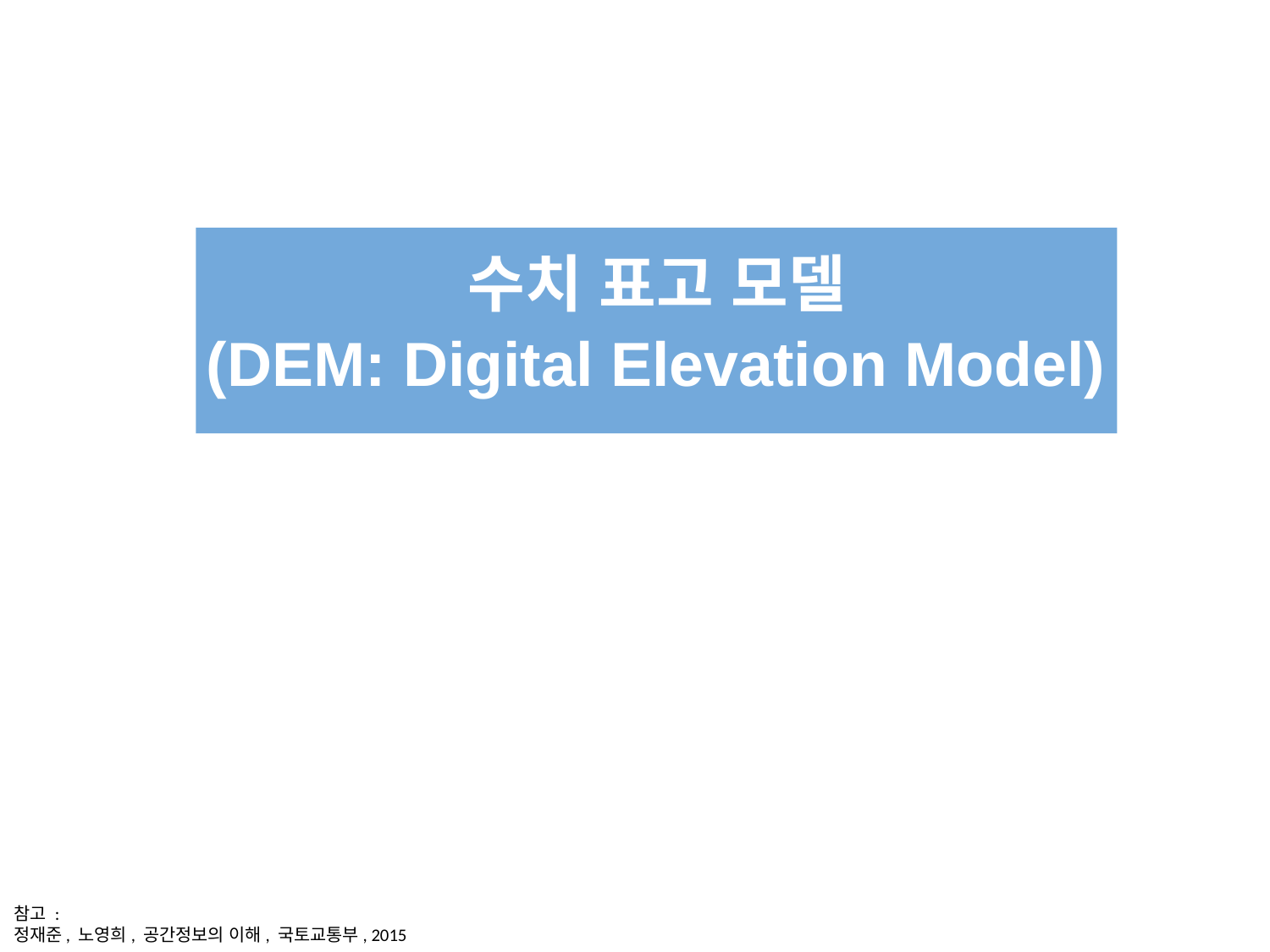

수치 표고 모델
(DEM: Digital Elevation Model)
참고 :
정재준, 노영희, 공간정보의 이해, 국토교통부, 2015